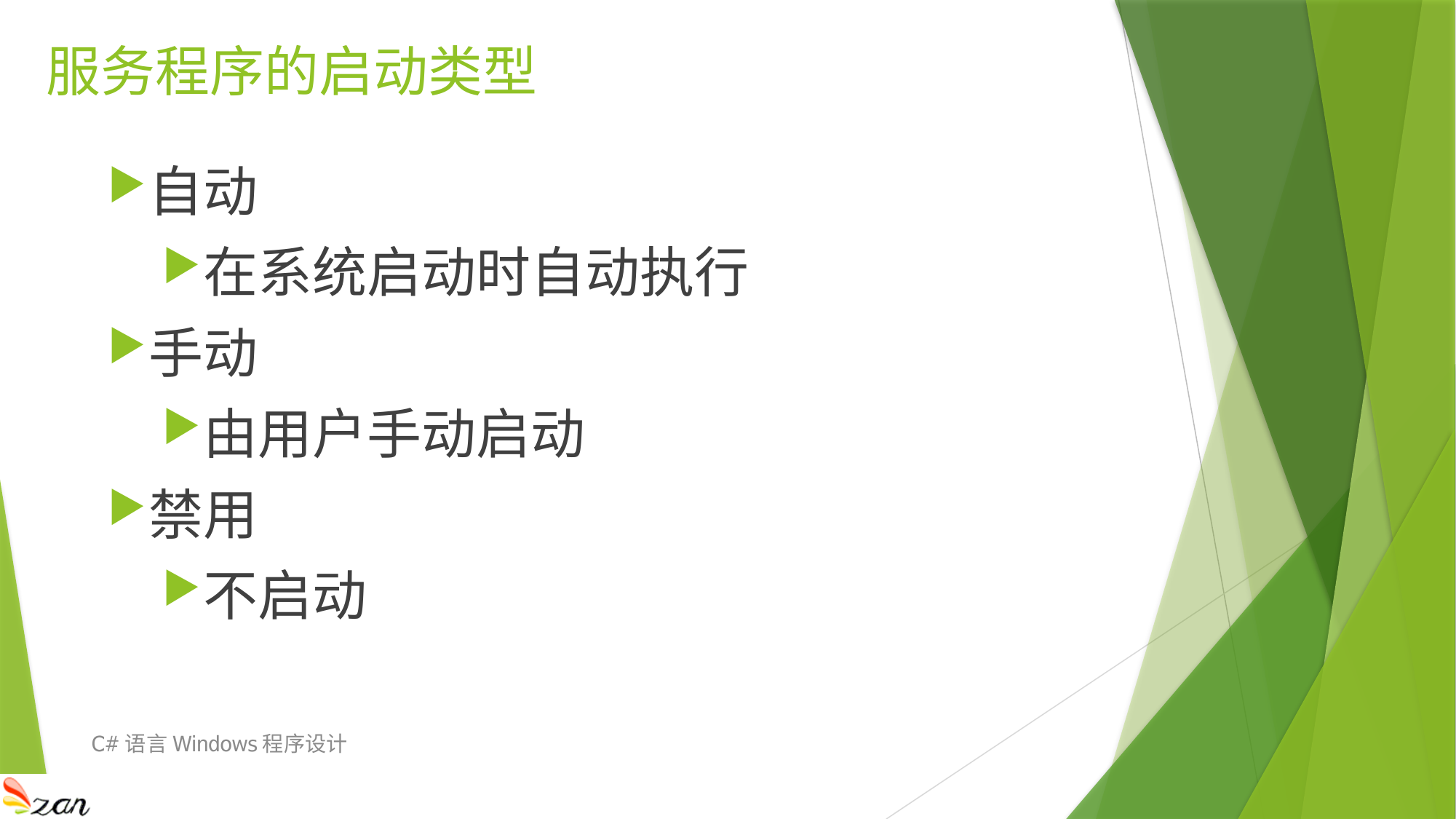

# 服务程序的启动类型
自动
在系统启动时自动执行
手动
由用户手动启动
禁用
不启动
C#语言Windows程序设计